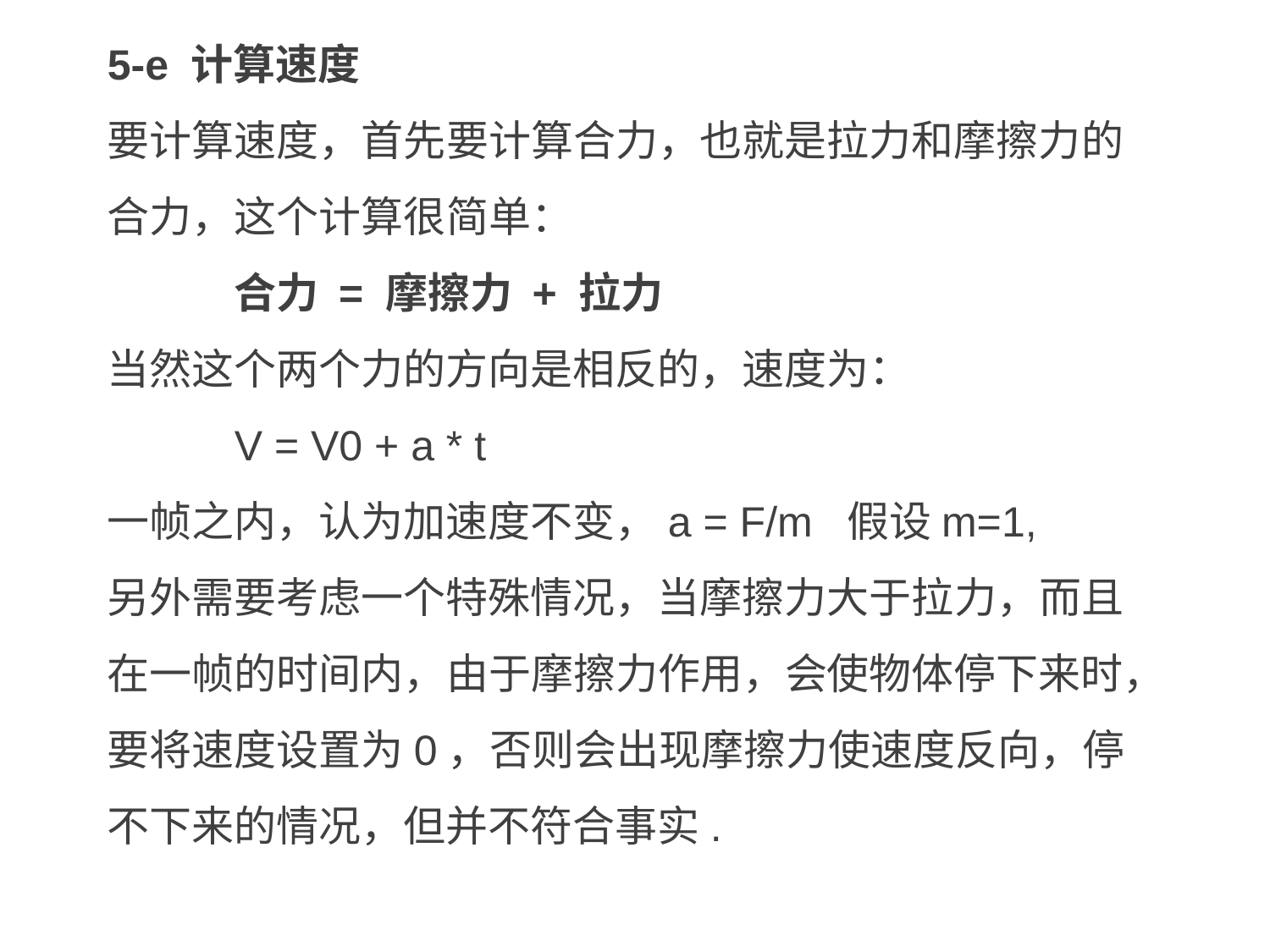

5-e 计算速度
要计算速度，首先要计算合力，也就是拉力和摩擦力的合力，这个计算很简单：
	合力 = 摩擦力 + 拉力
当然这个两个力的方向是相反的，速度为：
	V = V0 + a * t
一帧之内，认为加速度不变，a = F/m  假设m=1,
另外需要考虑一个特殊情况，当摩擦力大于拉力，而且在一帧的时间内，由于摩擦力作用，会使物体停下来时，要将速度设置为0，否则会出现摩擦力使速度反向，停不下来的情况，但并不符合事实.